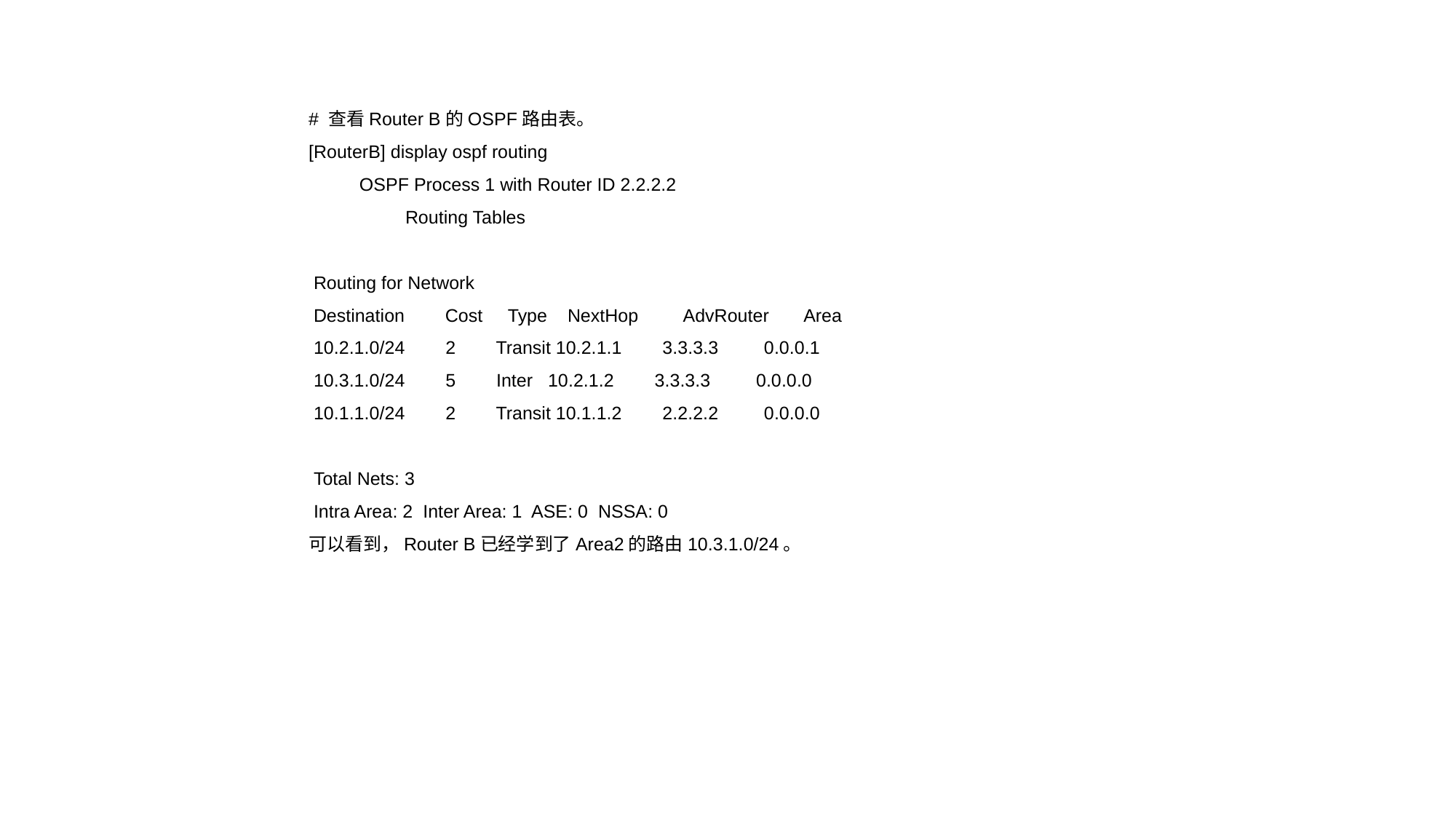

# 查看Router B的OSPF路由表。
[RouterB] display ospf routing
          OSPF Process 1 with Router ID 2.2.2.2
                   Routing Tables

 Routing for Network
 Destination        Cost     Type    NextHop         AdvRouter       Area
 10.2.1.0/24        2        Transit 10.2.1.1        3.3.3.3         0.0.0.1
 10.3.1.0/24        5        Inter   10.2.1.2        3.3.3.3         0.0.0.0
 10.1.1.0/24        2        Transit 10.1.1.2        2.2.2.2         0.0.0.0

 Total Nets: 3
 Intra Area: 2  Inter Area: 1  ASE: 0  NSSA: 0
可以看到，Router B已经学到了Area2的路由10.3.1.0/24。